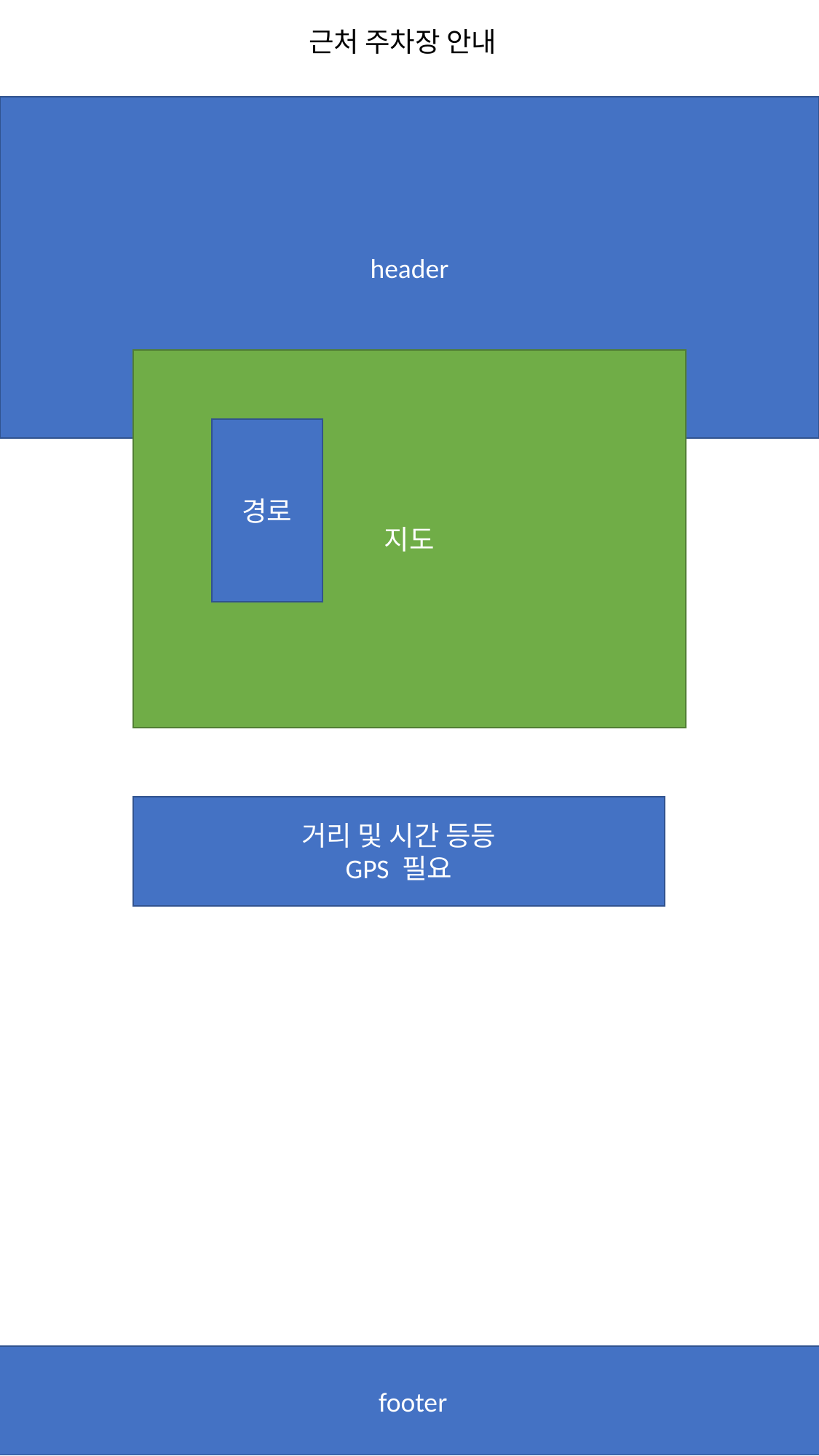

근처 주차장 안내
header
지도
경로
거리 및 시간 등등
GPS 필요
footer